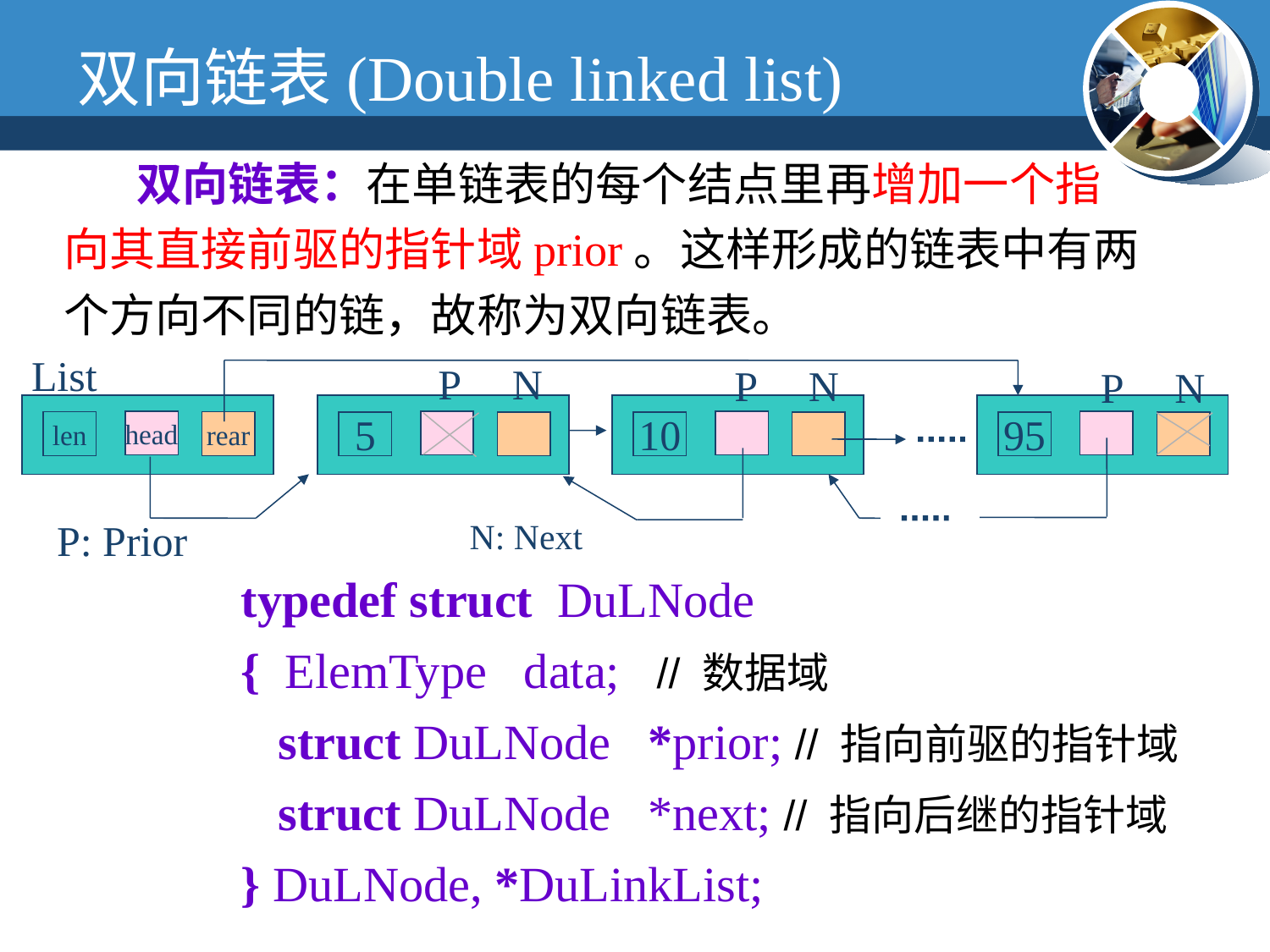

双向链表(Double linked list)
      双向链表：在单链表的每个结点里再增加一个指向其直接前驱的指针域prior。这样形成的链表中有两个方向不同的链，故称为双向链表。
List
P
N
P
N
P
N

5

10

95

head
len
rear

P: Prior
N: Next

typedef struct  DuLNode
{  ElemType   data;   // 数据域
   struct DuLNode   *prior; // 指向前驱的指针域
   struct DuLNode   *next; // 指向后继的指针域
} DuLNode, *DuLinkList;